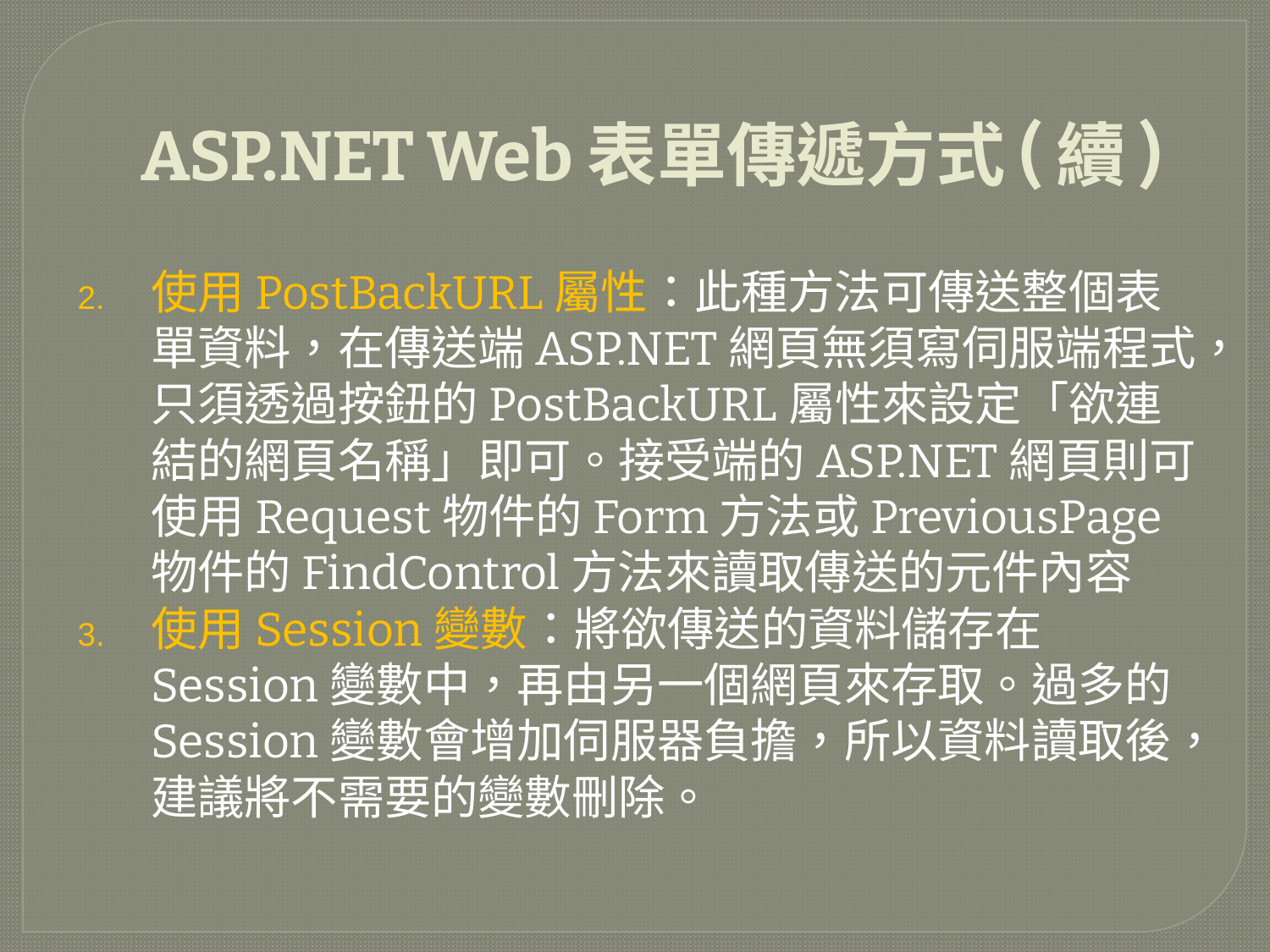

# ASP.NET Web表單傳遞方式(續)
使用PostBackURL屬性：此種方法可傳送整個表單資料，在傳送端ASP.NET網頁無須寫伺服端程式，只須透過按鈕的PostBackURL屬性來設定「欲連結的網頁名稱」即可。接受端的ASP.NET網頁則可使用Request物件的Form方法或PreviousPage物件的FindControl方法來讀取傳送的元件內容
使用Session變數：將欲傳送的資料儲存在Session變數中，再由另一個網頁來存取。過多的Session變數會增加伺服器負擔，所以資料讀取後，建議將不需要的變數刪除。